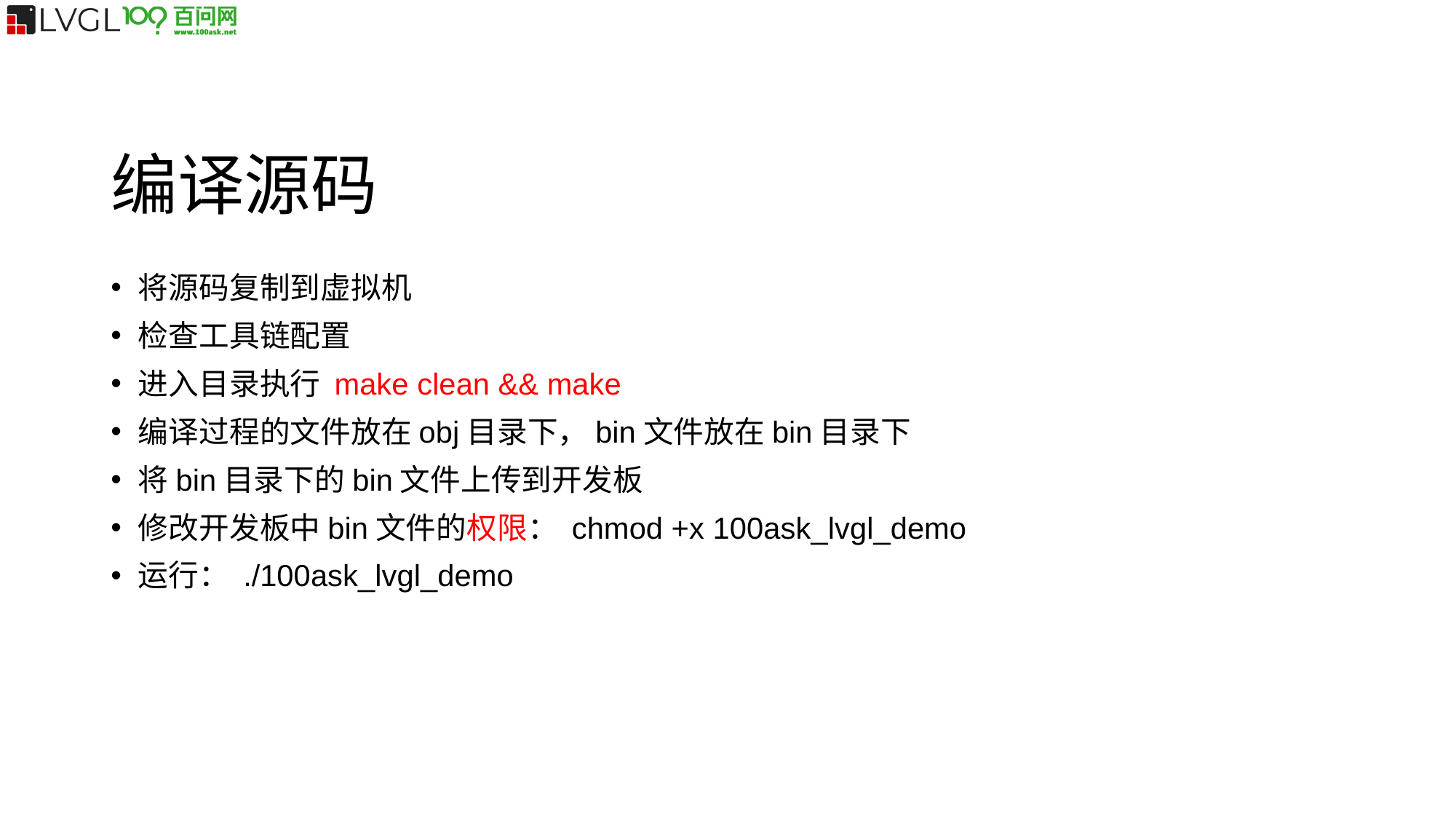

编译源码
将源码复制到虚拟机
检查工具链配置
进入目录执行 make clean && make
编译过程的文件放在obj目录下，bin文件放在bin目录下
将bin目录下的bin文件上传到开发板
修改开发板中bin文件的权限： chmod +x 100ask_lvgl_demo
运行： ./100ask_lvgl_demo